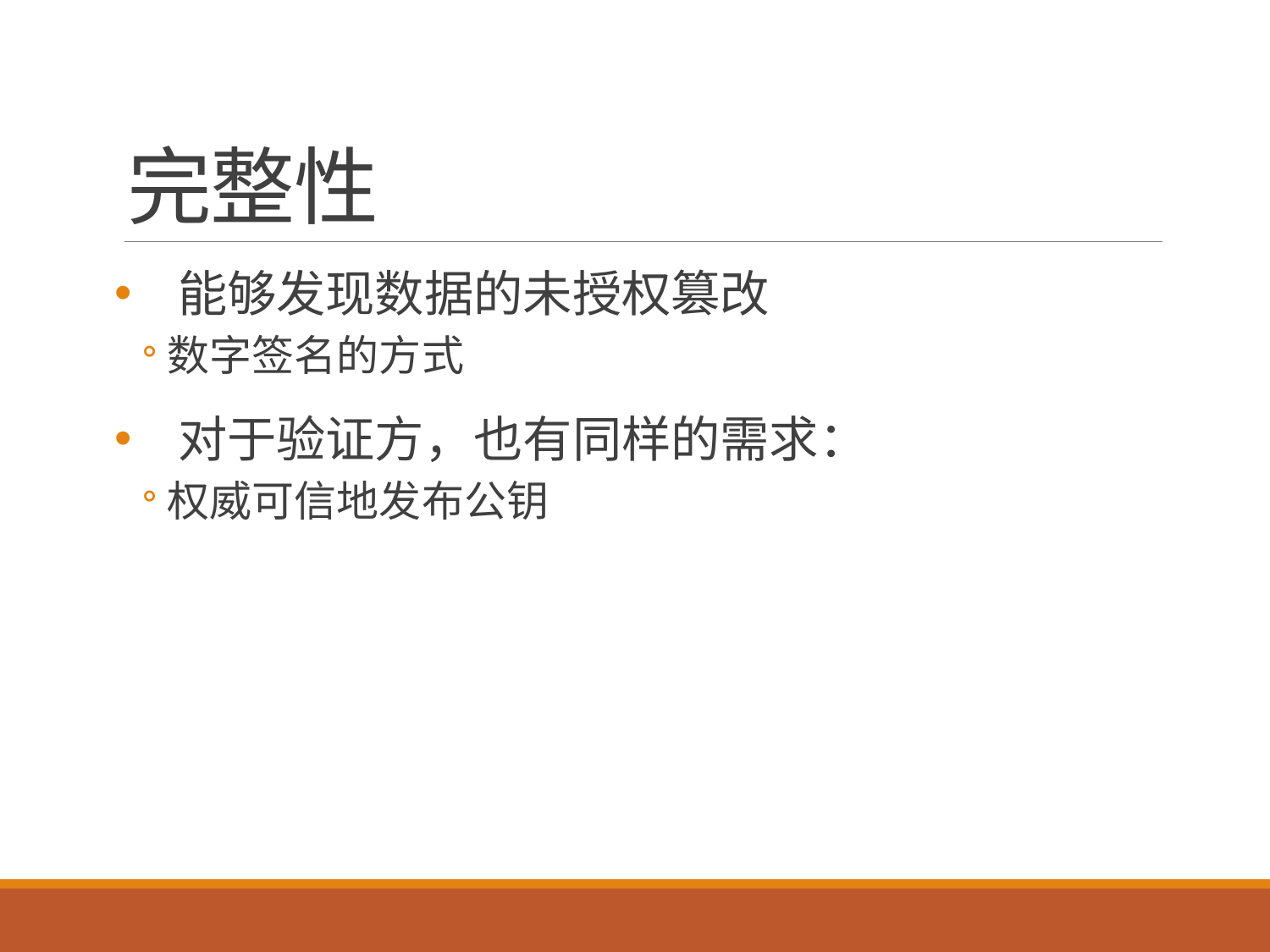

# 完整性
能够发现数据的未授权篡改
数字签名的方式
对于验证方，也有同样的需求：
权威可信地发布公钥
17